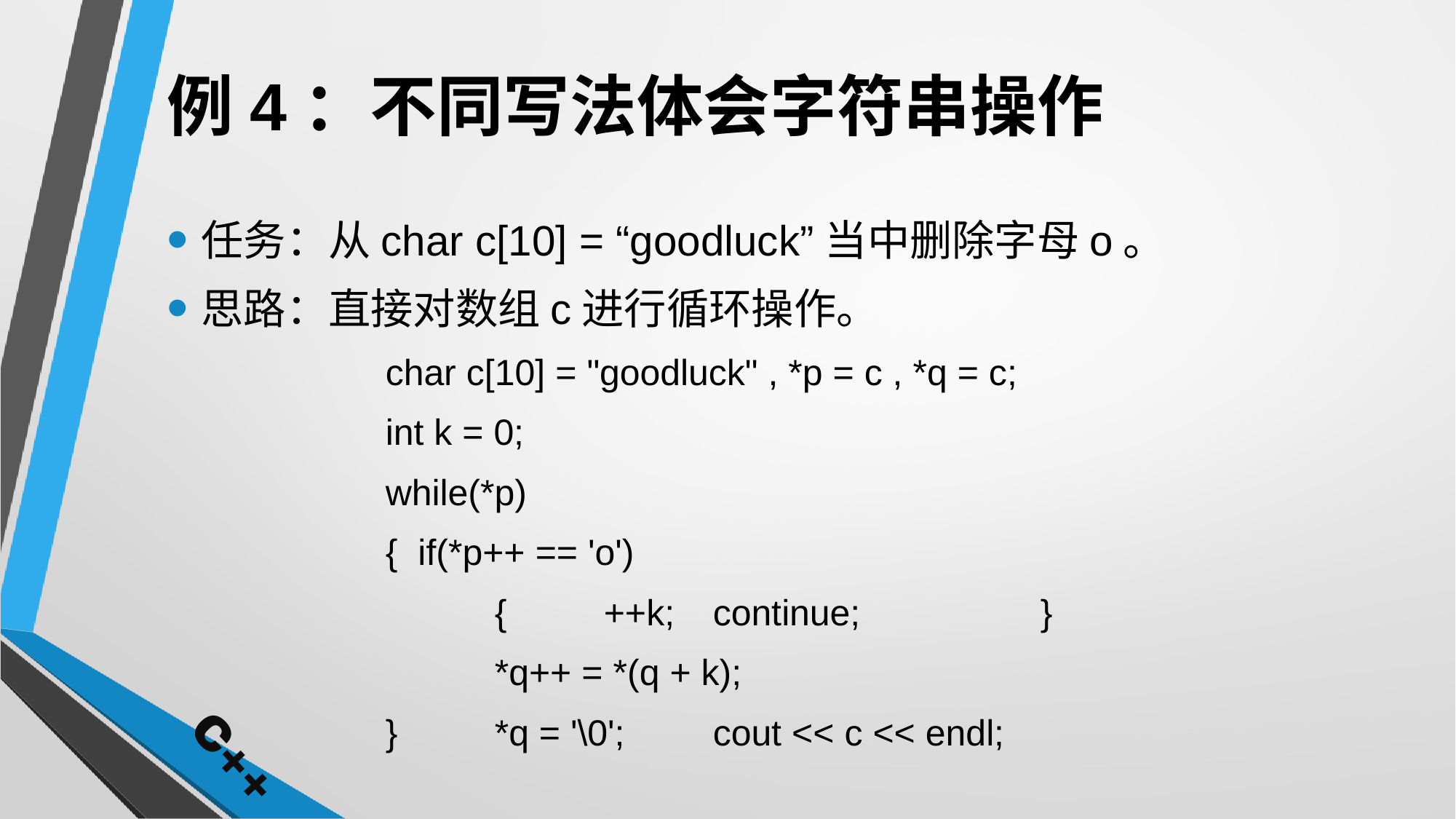

# 例4：不同写法体会字符串操作
任务：从char c[10] = “goodluck”当中删除字母o。
思路：直接对数组c进行循环操作。
		char c[10] = "goodluck" , *p = c , *q = c;
		int k = 0;
		while(*p)
		{  if(*p++ == 'o')
			{	++k;	continue;		}
			*q++ = *(q + k);
		}	*q = '\0';	cout << c << endl;